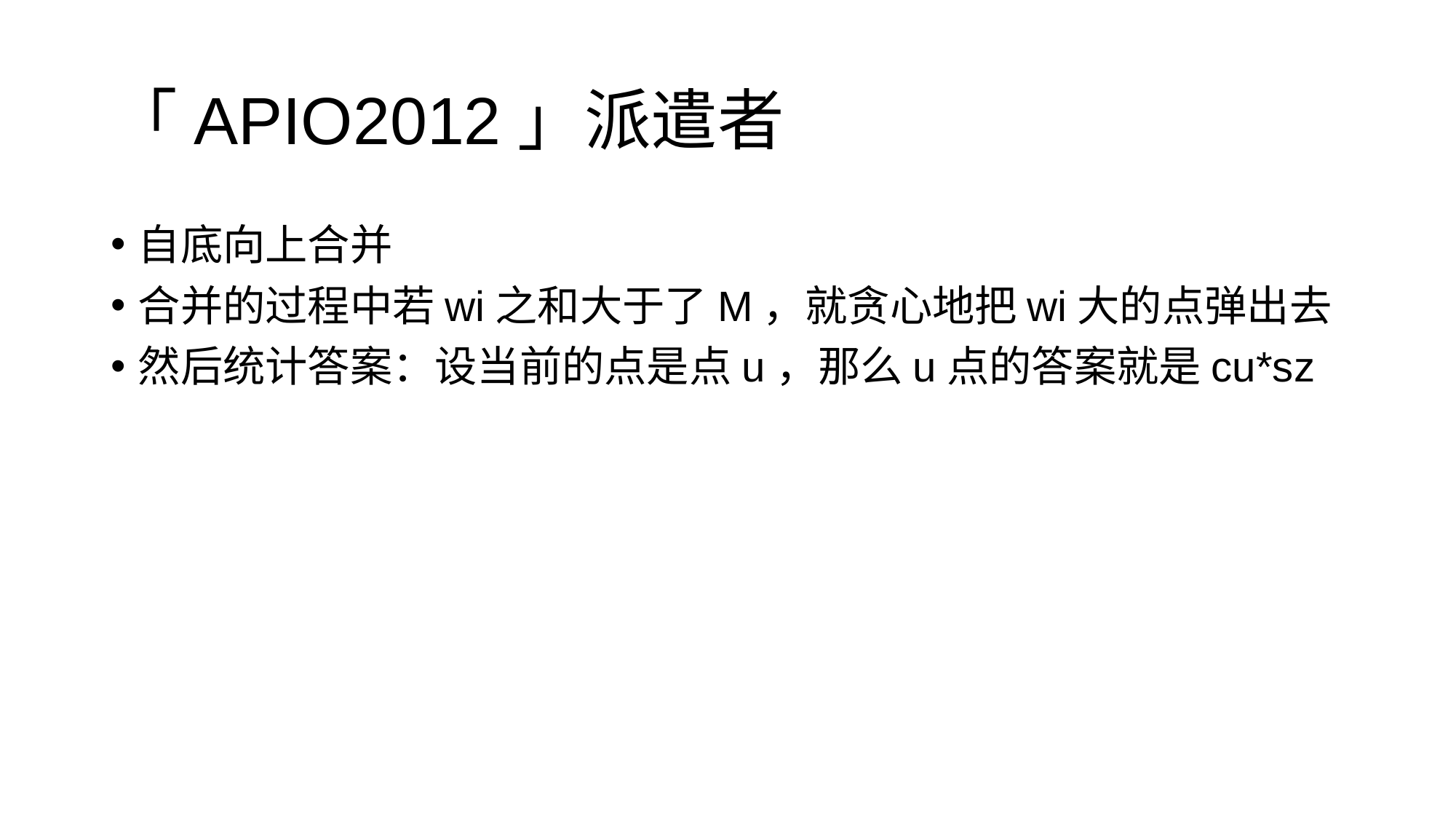

# 「APIO2012」派遣者
自底向上合并
合并的过程中若wi之和大于了M，就贪心地把wi大的点弹出去
然后统计答案：设当前的点是点u，那么u点的答案就是cu*sz